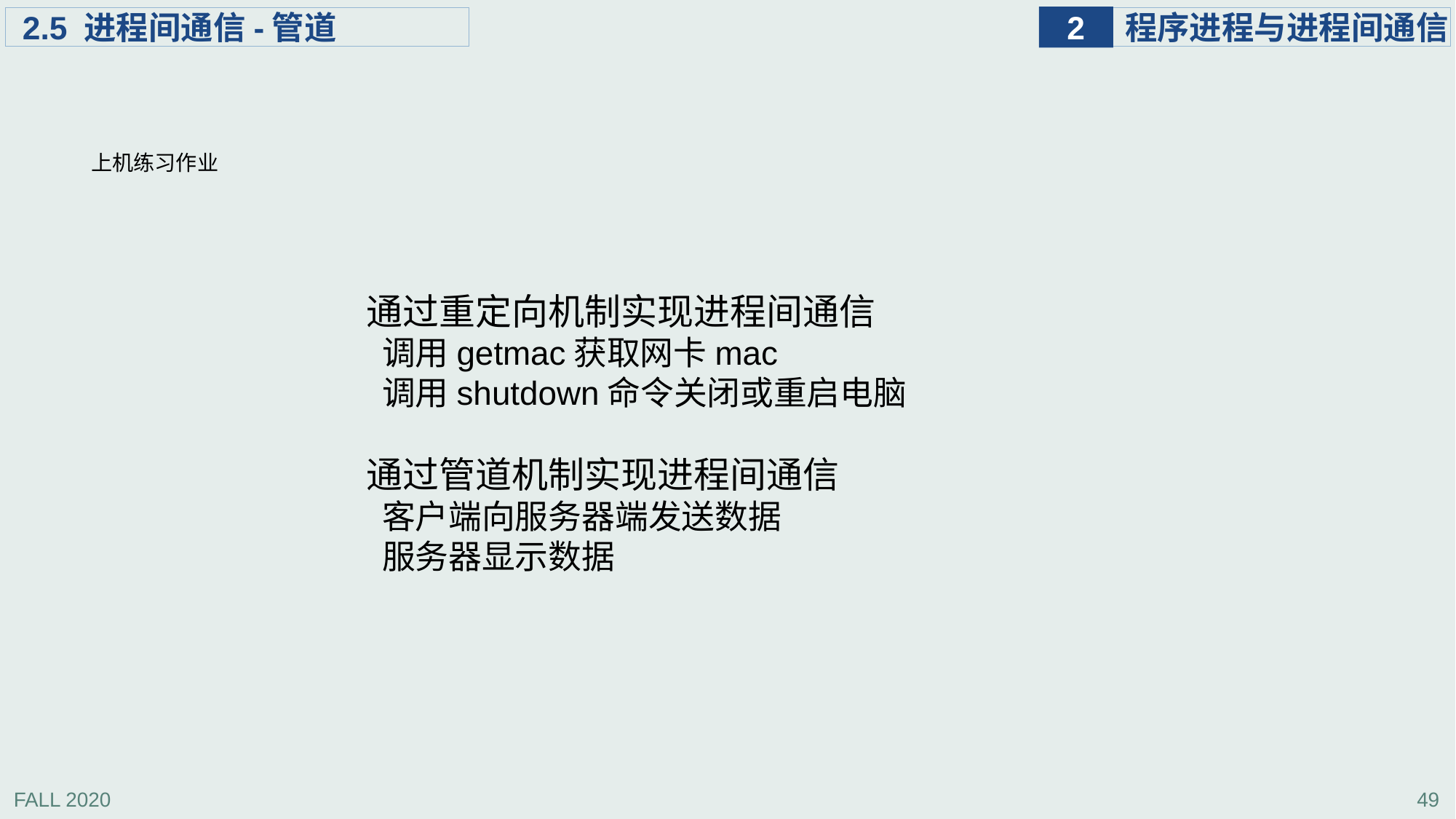

上机练习作业
通过重定向机制实现进程间通信
 调用getmac获取网卡mac
 调用shutdown命令关闭或重启电脑

通过管道机制实现进程间通信
 客户端向服务器端发送数据
 服务器显示数据